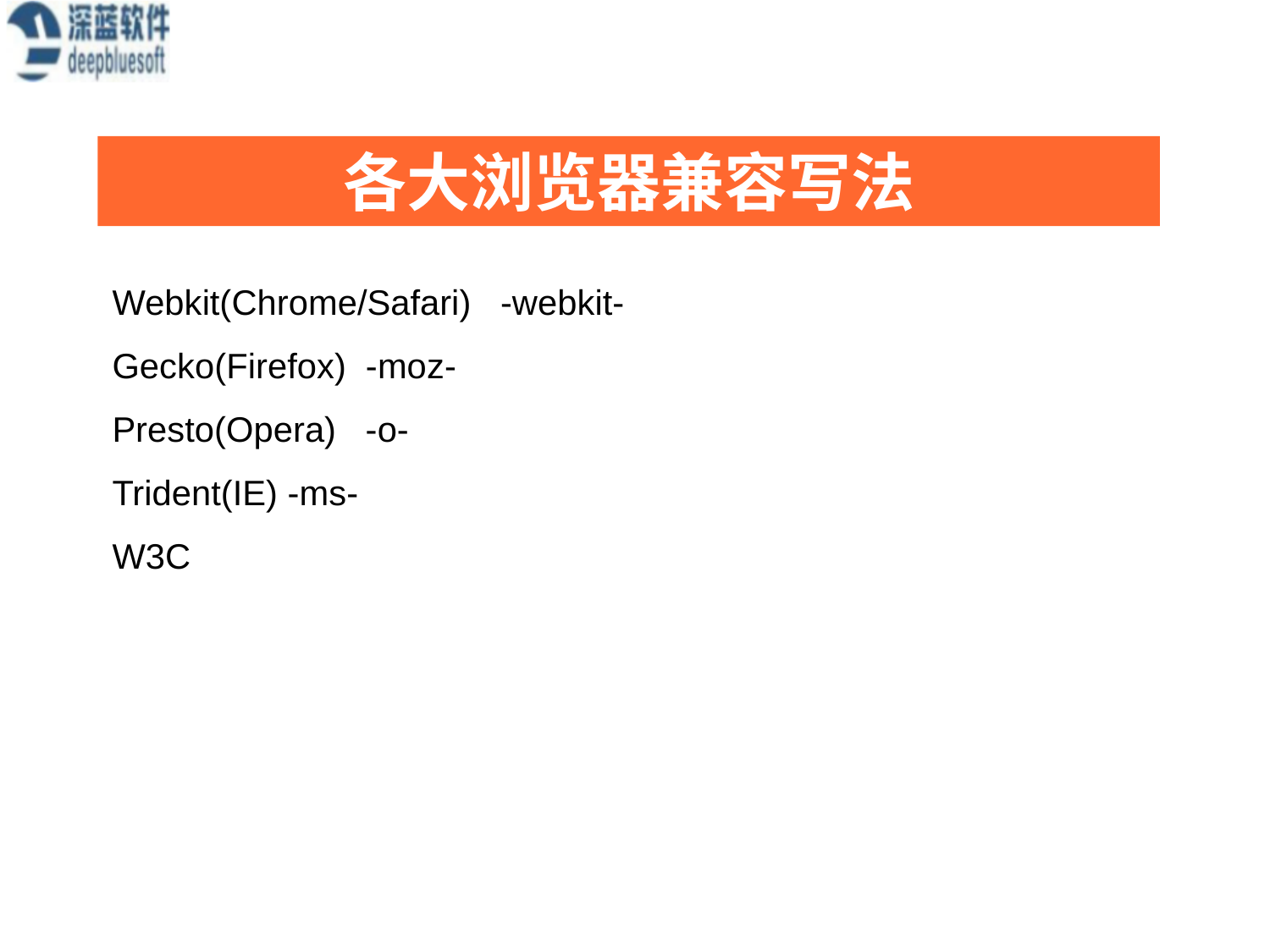

各大浏览器兼容写法

 Webkit(Chrome/Safari)   -webkit-
 Gecko(Firefox)  -moz-
 Presto(Opera)   -o-
 Trident(IE) -ms-
 W3C